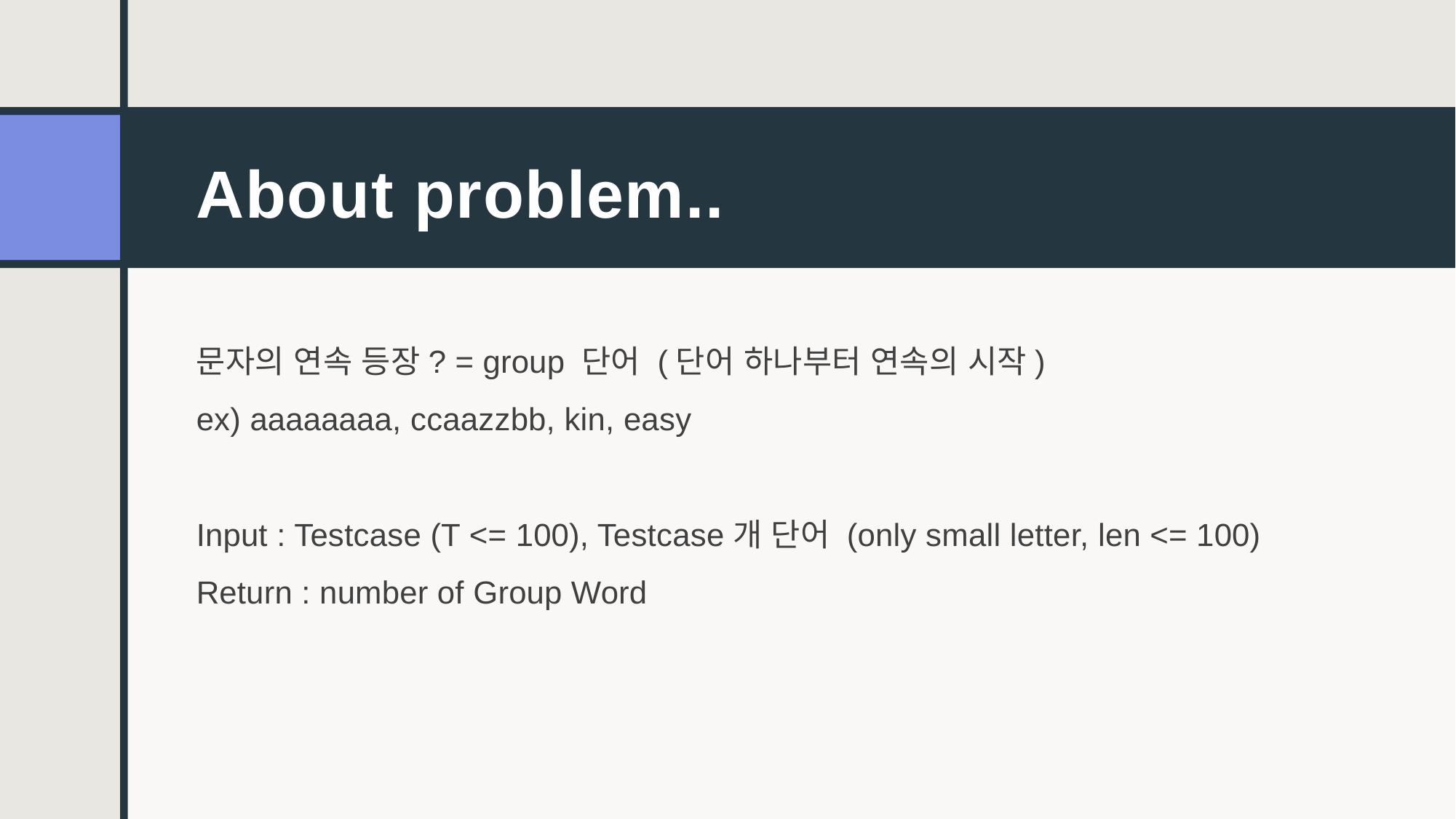

# About problem..

문자의 연속 등장? = group 단어 (단어 하나부터 연속의 시작)
ex) aaaaaaaa, ccaazzbb, kin, easy

Input : Testcase (T <= 100), Testcase개 단어 (only small letter, len <= 100)
Return : number of Group Word